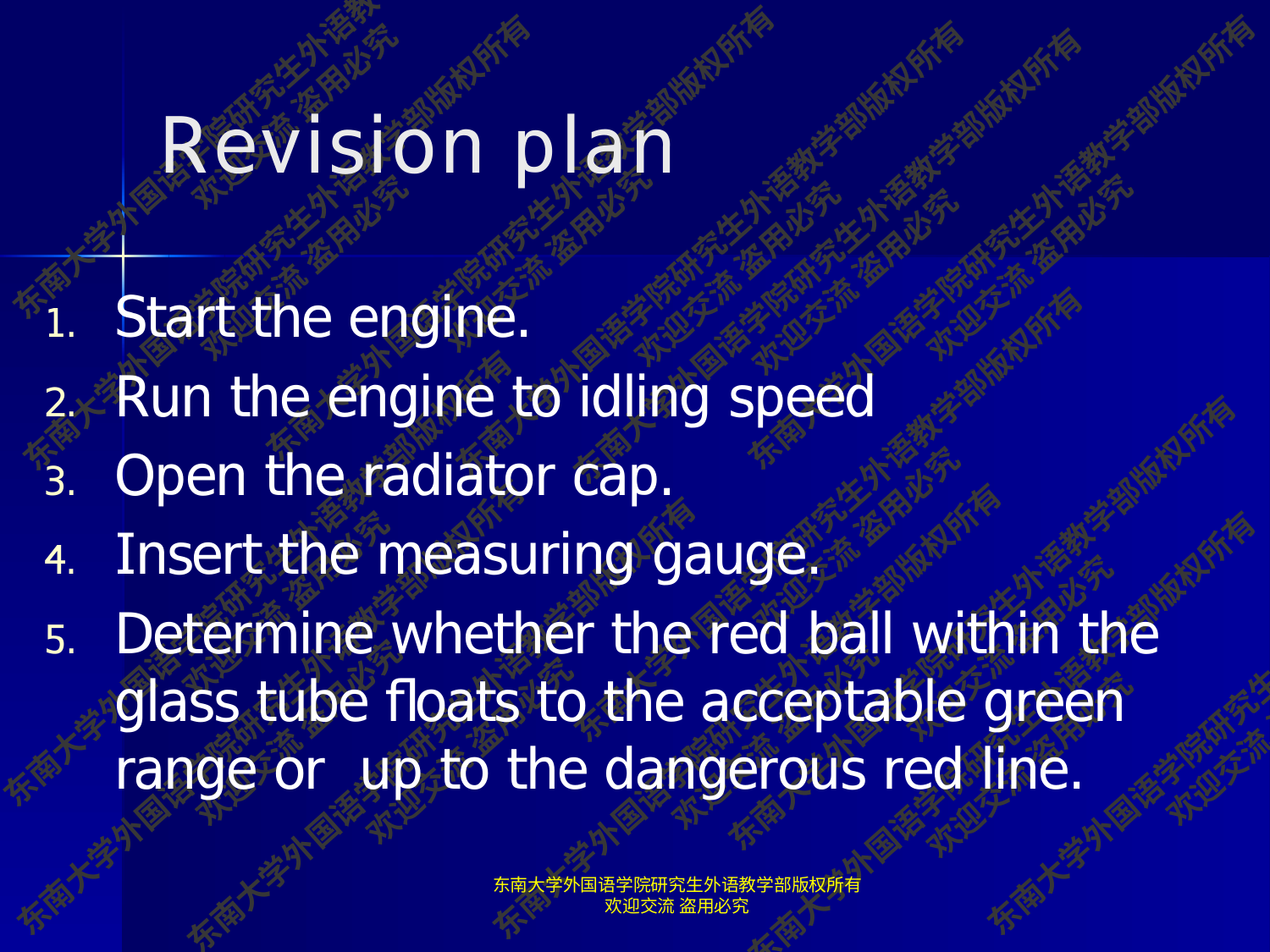

# Revision plan
Start the engine.
Run the engine to idling speed
Open the radiator cap.
Insert the measuring gauge.
Determine whether the red ball within the glass tube floats to the acceptable green range or  up to the dangerous red line.

东南大学外国语学院研究生外语教学部版权所有 欢迎交流 盗用必究